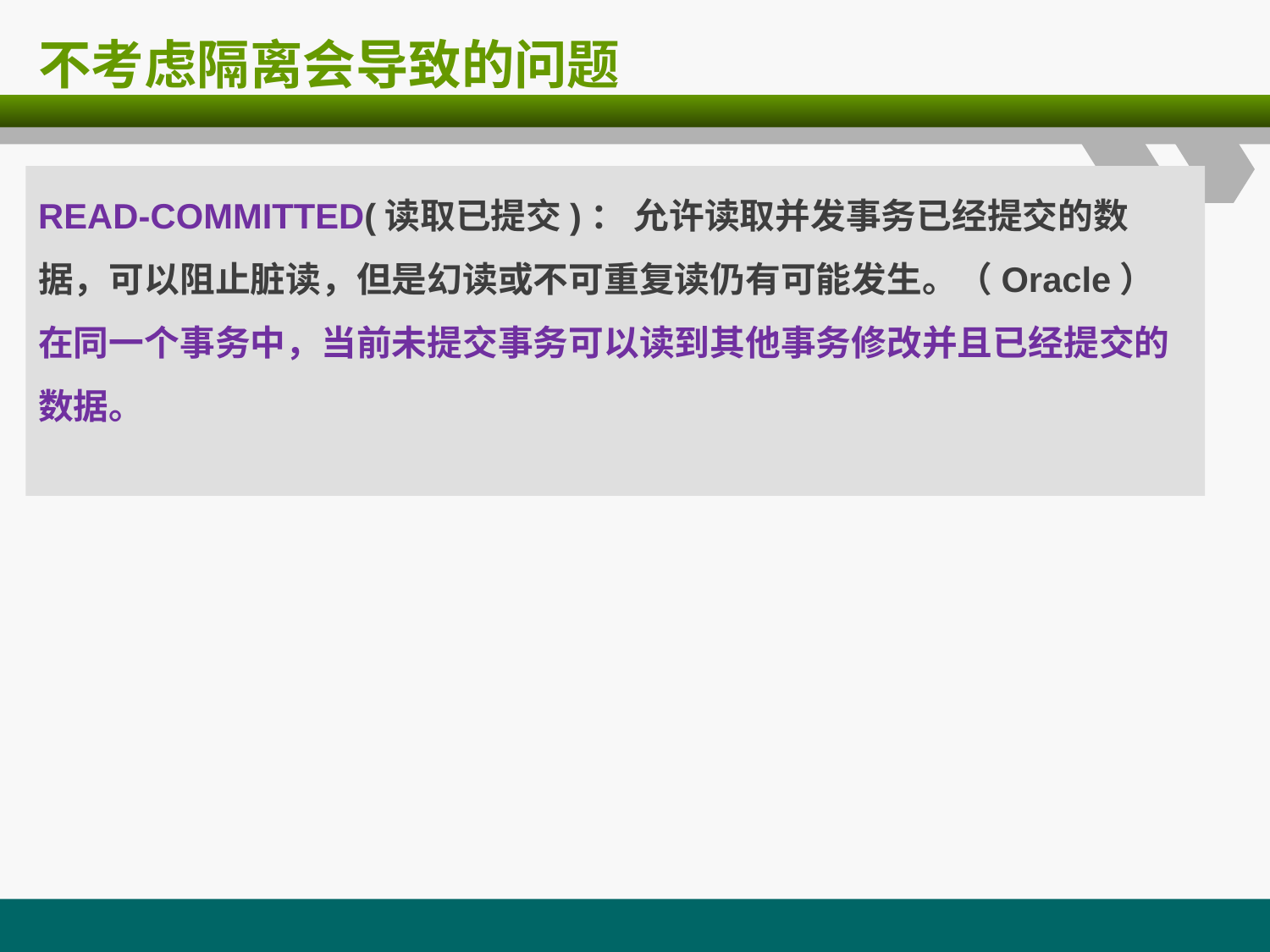

# 不考虑隔离会导致的问题
READ-COMMITTED(读取已提交)： 允许读取并发事务已经提交的数据，可以阻止脏读，但是幻读或不可重复读仍有可能发生。（Oracle）
在同一个事务中，当前未提交事务可以读到其他事务修改并且已经提交的数据。